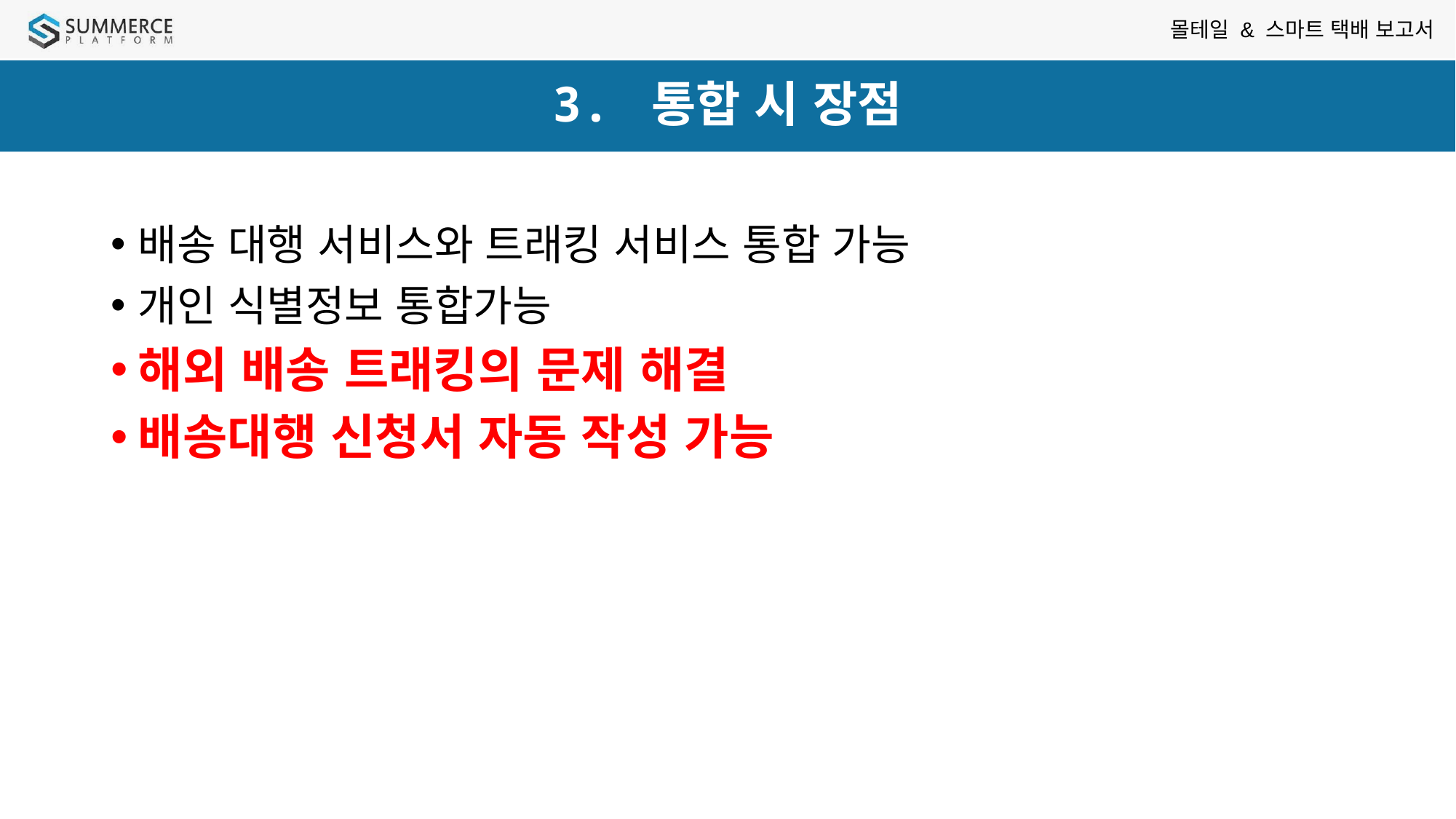

# 3. 통합 시 장점
배송 대행 서비스와 트래킹 서비스 통합 가능
개인 식별정보 통합가능
해외 배송 트래킹의 문제 해결
배송대행 신청서 자동 작성 가능